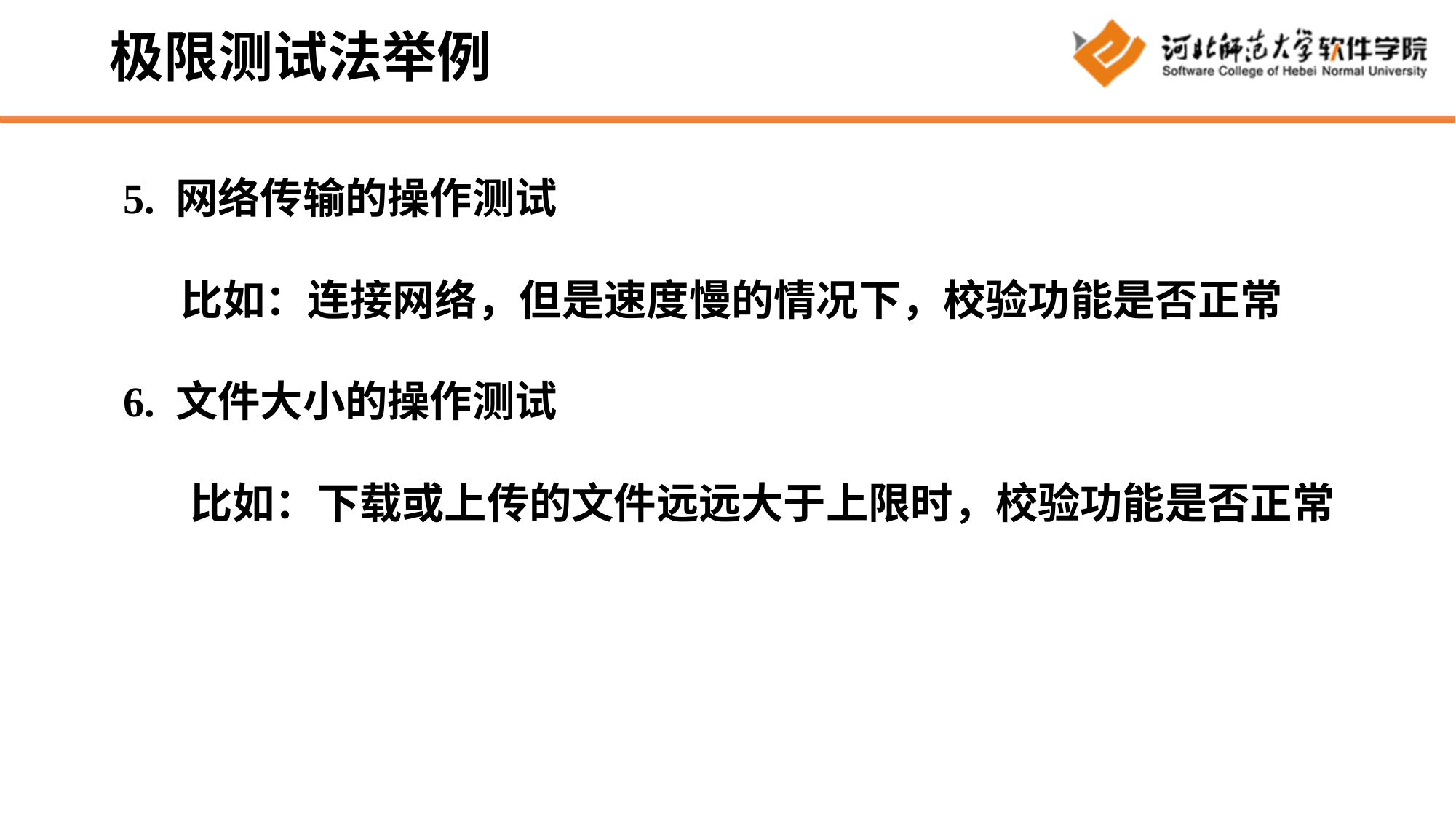

# 极限测试法举例
 5. 网络传输的操作测试
      比如：连接网络，但是速度慢的情况下，校验功能是否正常
 6. 文件大小的操作测试
       比如：下载或上传的文件远远大于上限时，校验功能是否正常